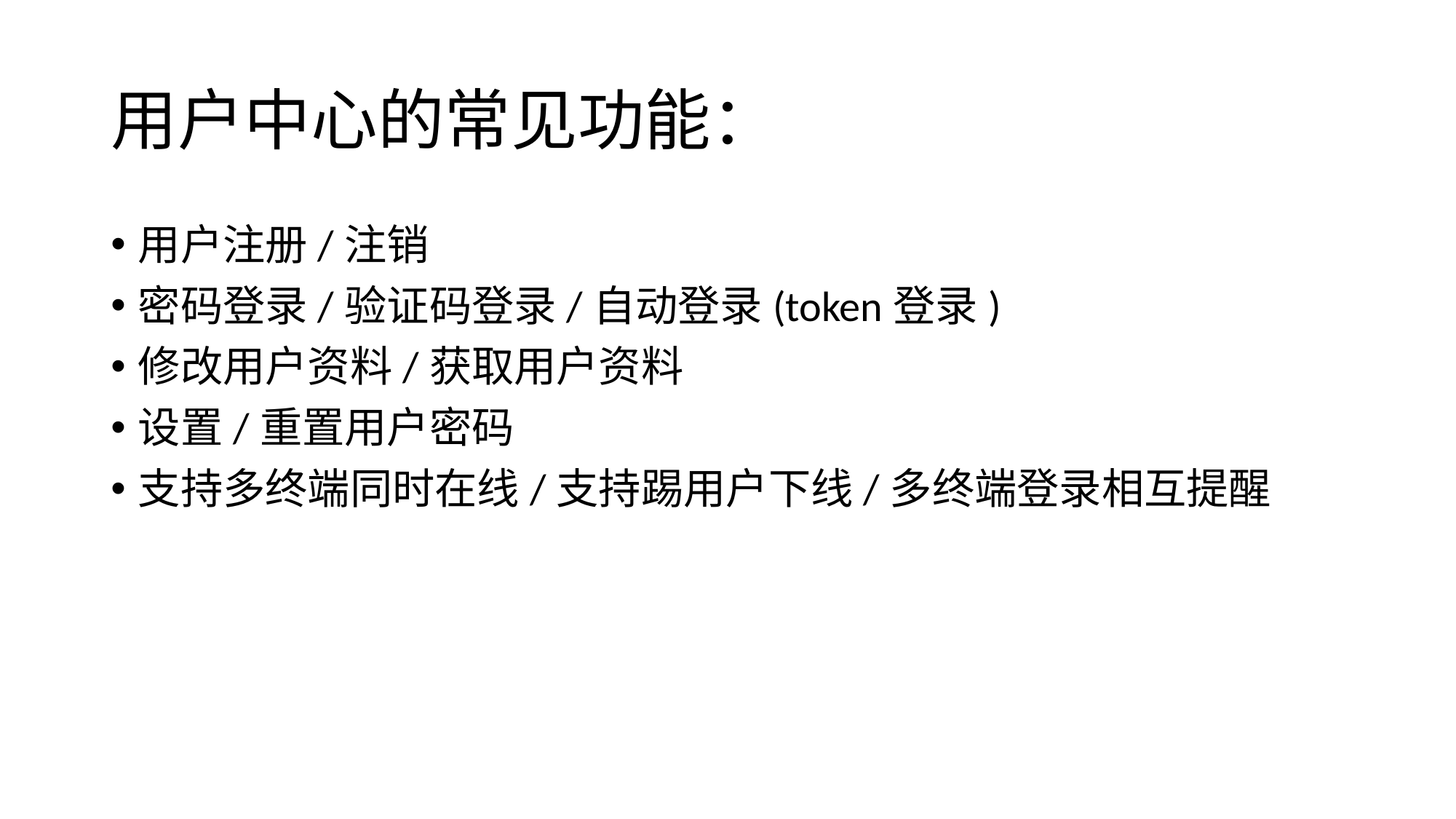

# 用户中心的常见功能：
用户注册/注销
密码登录/验证码登录/自动登录(token登录)
修改用户资料/获取用户资料
设置/重置用户密码
支持多终端同时在线/支持踢用户下线/多终端登录相互提醒